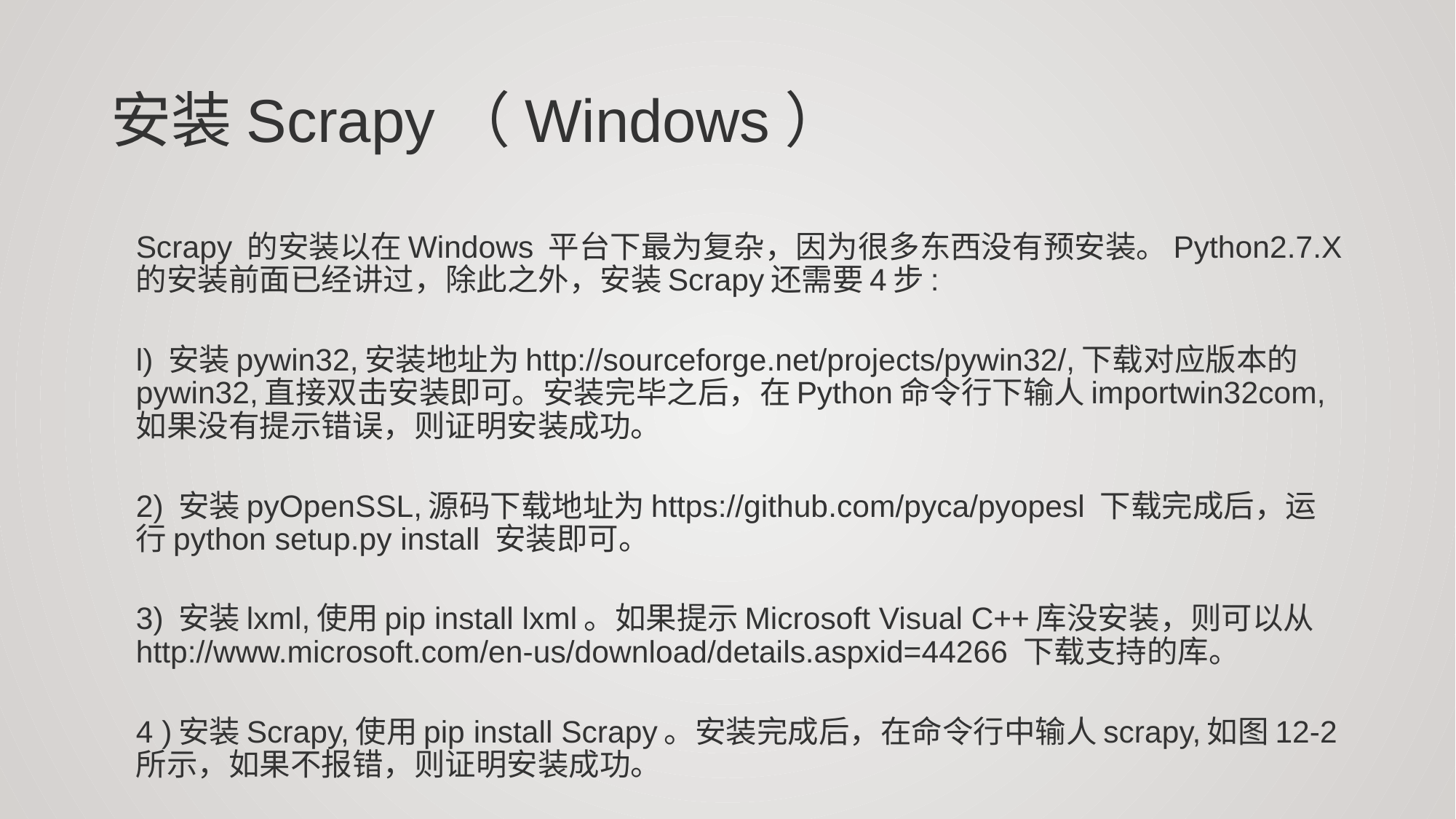

# 安装Scrapy（Windows）
Scrapy 的安装以在Windows 平台下最为复杂，因为很多东西没有预安装。Python2.7.X的安装前面已经讲过，除此之外，安装Scrapy还需要4步:
l) 安装pywin32,安装地址为http://sourceforge.net/projects/pywin32/,下载对应版本的pywin32,直接双击安装即可。安装完毕之后，在Python命令行下输人importwin32com,如果没有提示错误，则证明安装成功。
2) 安装pyOpenSSL,源码下载地址为https://github.com/pyca/pyopesl 下载完成后，运行python setup.py install 安装即可。
3) 安装lxml,使用pip install lxml。如果提示Microsoft Visual C++库没安装，则可以从http://www.microsoft.com/en-us/download/details.aspxid=44266 下载支持的库。
4 )安装Scrapy,使用pip install Scrapy。安装完成后，在命令行中输人scrapy,如图12-2所示，如果不报错，则证明安装成功。